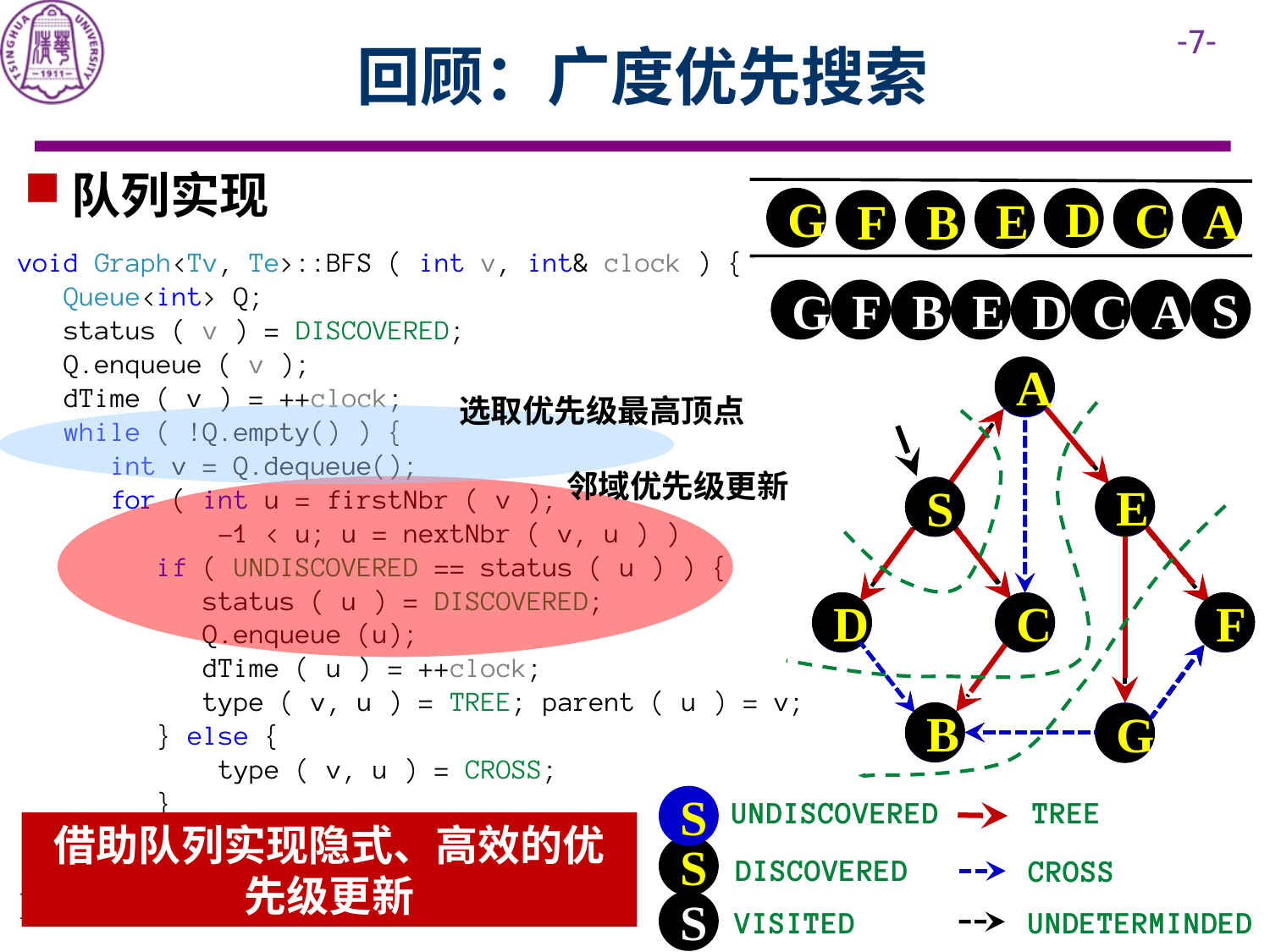

# 回顾：广度优先搜索
队列实现
G
S
D
C
E
A
F
B
void Graph<Tv, Te>::BFS ( int v, int& clock ) {
   Queue<int> Q;
   status ( v ) = DISCOVERED;
   Q.enqueue ( v );
   dTime ( v ) = ++clock;
   while ( !Q.empty() ) {
      int v = Q.dequeue();
      for ( int u = firstNbr ( v );
             -1 < u; u = nextNbr ( v, u ) )
         if ( UNDISCOVERED == status ( u ) ) {
            status ( u ) = DISCOVERED;
            Q.enqueue (u);
            dTime ( u ) = ++clock;
            type ( v, u ) = TREE; parent ( u ) = v;
         } else {
             type ( v, u ) = CROSS;
         }
      status ( v ) = VISITED;
   }
}
S
G
E
C
A
F
D
B
A
A
选取优先级最高顶点

邻域优先级更新

E
S
S
E

D
F
C
D
F
C
B
B
G
G
UNDISCOVERED
TREE
S
借助队列实现隐式、高效的优先级更新
S
DISCOVERED
CROSS
S
VISITED
UNDETERMINDED